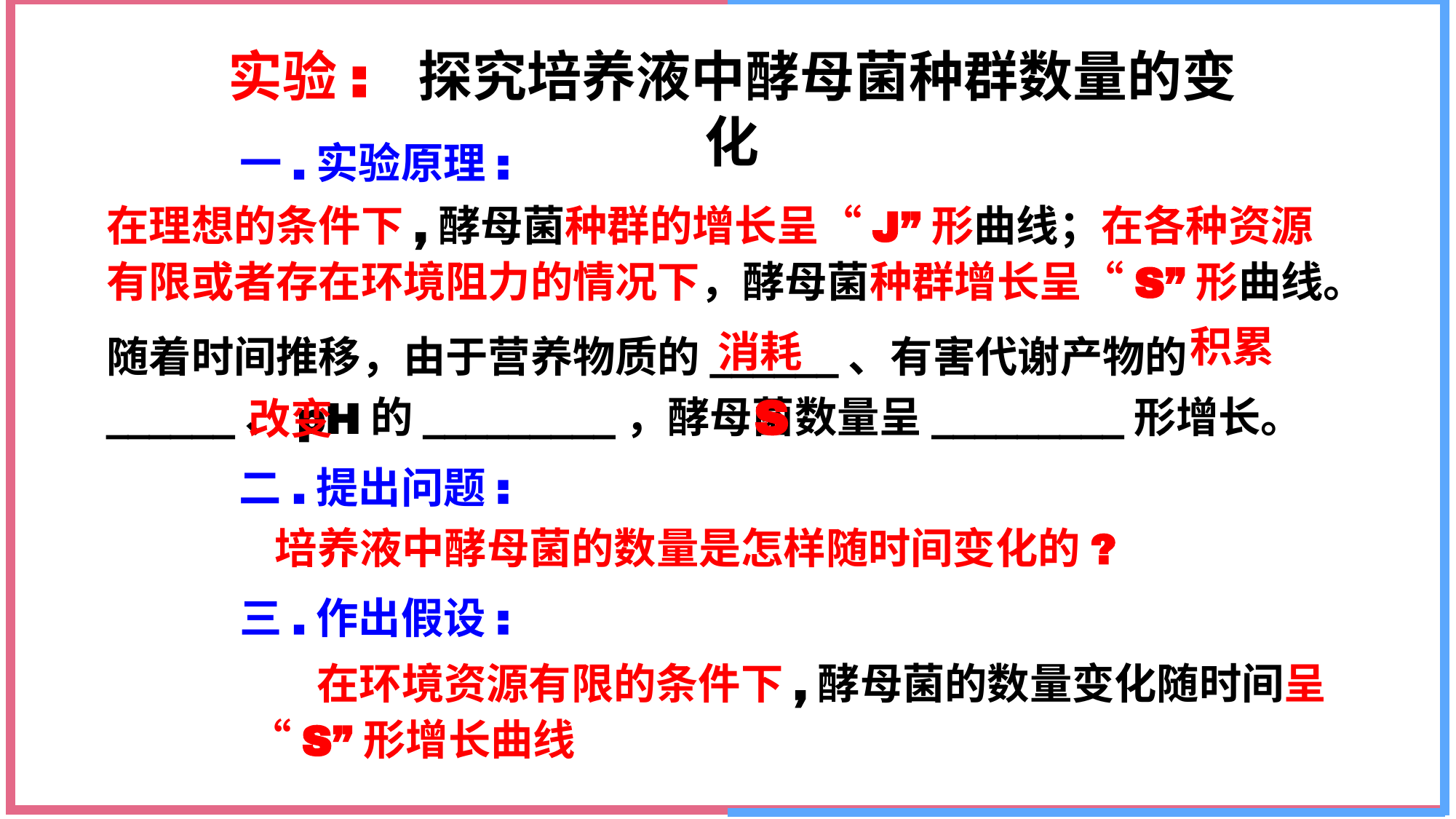

实验:  探究培养液中酵母菌种群数量的变化
一.实验原理:
在理想的条件下,酵母菌种群的增长呈“J”形曲线；在各种资源有限或者存在环境阻力的情况下，酵母菌种群增长呈“S”形曲线。
积累
随着时间推移，由于营养物质的______、有害代谢产物的______、pH的_________，酵母菌数量呈_________形增长。
消耗
S
改变
二.提出问题:
培养液中酵母菌的数量是怎样随时间变化的?
三.作出假设:
      在环境资源有限的条件下,酵母菌的数量变化随时间呈“S”形增长曲线